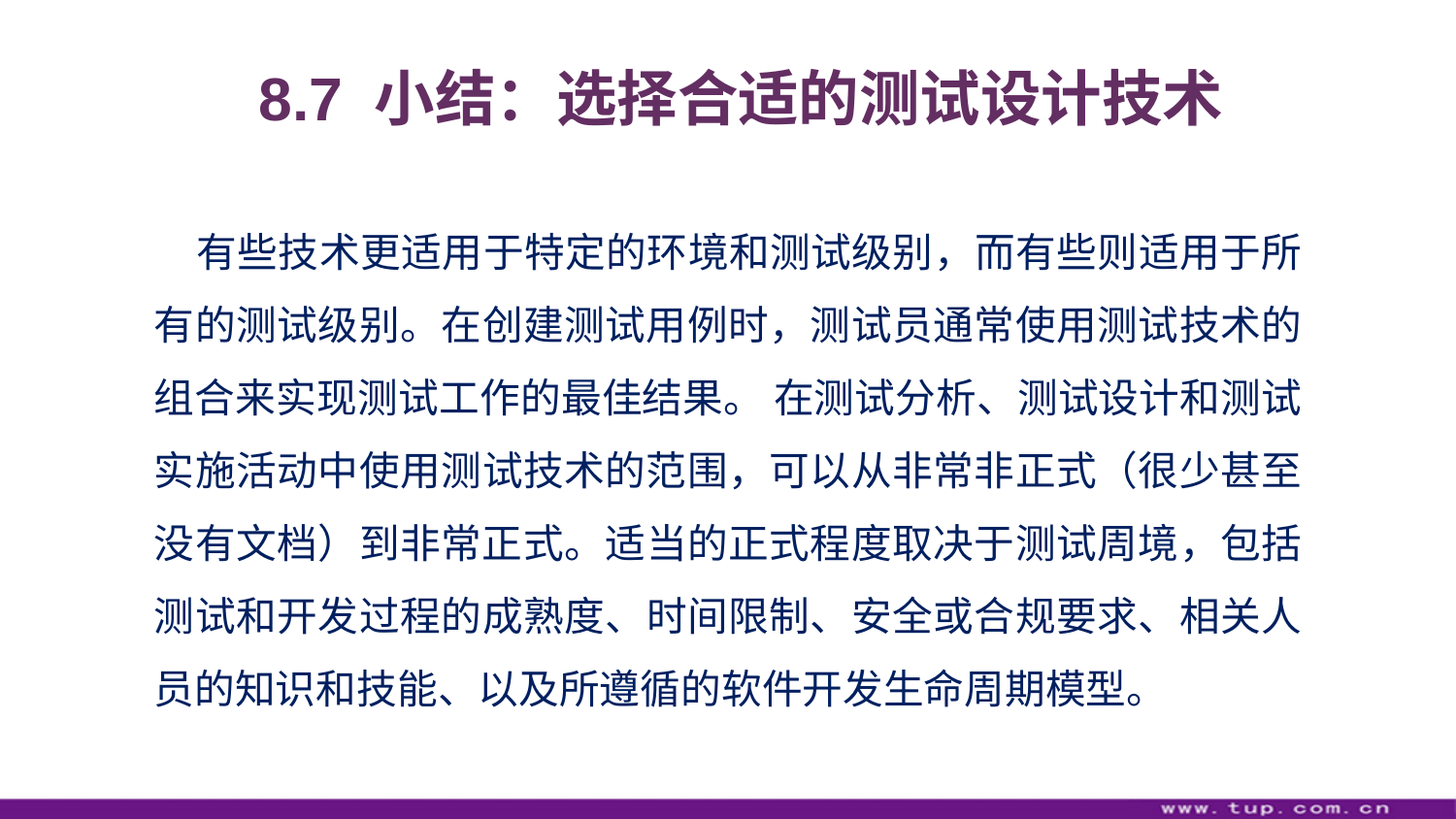

8.7 小结：选择合适的测试设计技术

有些技术更适用于特定的环境和测试级别，而有些则适用于所有的测试级别。在创建测试用例时，测试员通常使用测试技术的组合来实现测试工作的最佳结果。 在测试分析、测试设计和测试实施活动中使用测试技术的范围，可以从非常非正式（很少甚至没有文档）到非常正式。适当的正式程度取决于测试周境，包括测试和开发过程的成熟度、时间限制、安全或合规要求、相关人员的知识和技能、以及所遵循的软件开发生命周期模型。